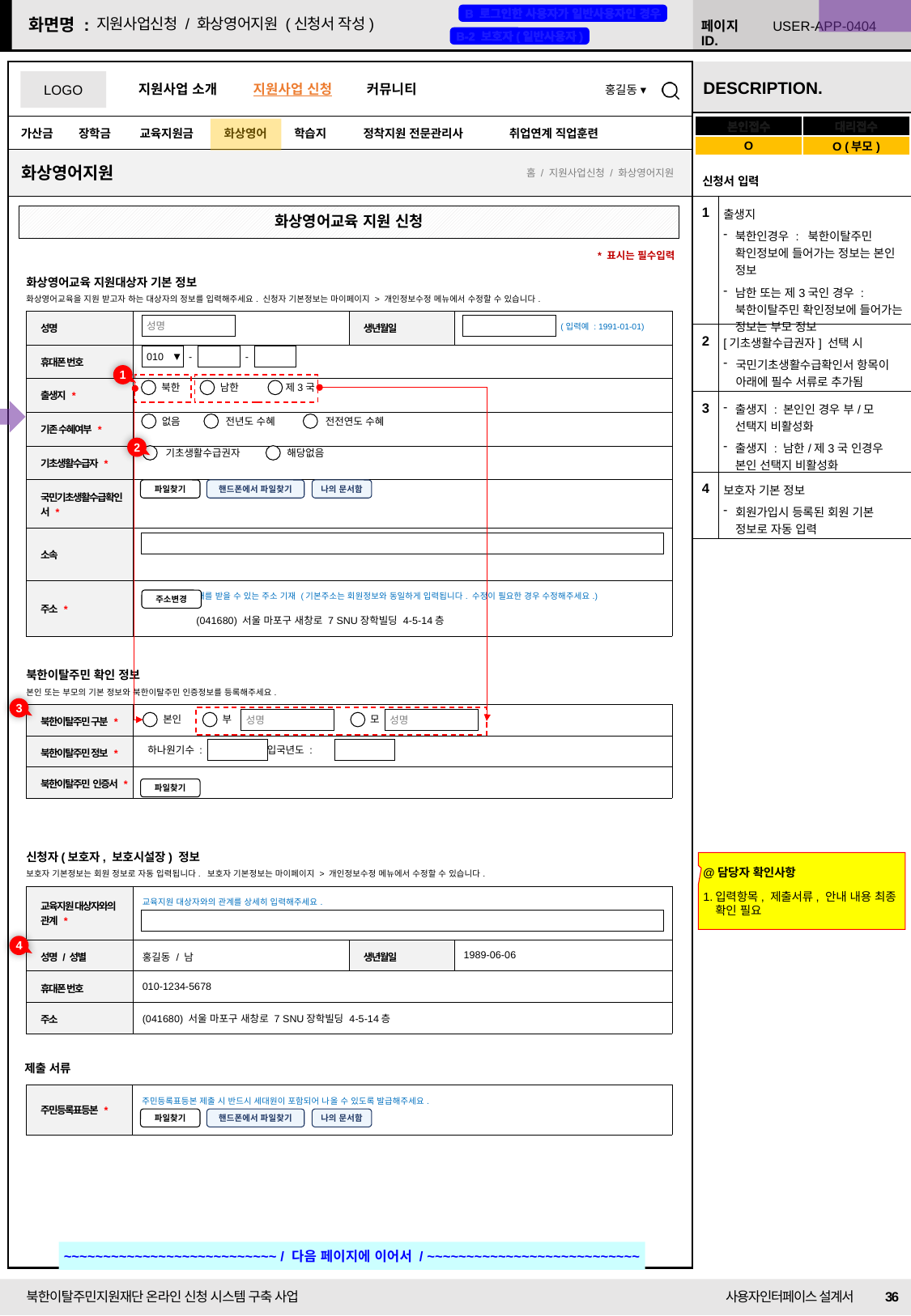

22/09/01 수정
B 로그인한 사용자가 일반사용자인 경우
B-2 보호자(일반사용자)

지원사업신청 / 화상영어지원 (신청서 작성)
USER-APP-0404
| 본인접수 | 대리접수 |
| --- | --- |
| O | O (부모) |

화상영어지원
| 신청서 입력 |  |
| --- | --- |
| 1 | 출생지 북한인경우 : 북한이탈주민 확인정보에 들어가는 정보는 본인 정보 남한 또는 제3국인 경우 : 북한이탈주민 확인정보에 들어가는 정보는 부모 정보 |
| 2 | [기초생활수급권자] 선택 시 국민기초생활수급확인서 항목이 아래에 필수 서류로 추가됨 |
| 3 | 출생지 : 본인인 경우 부/모 선택지 비활성화 출생지 : 남한/제3국 인경우 본인 선택지 비활성화 |
| 4 | 보호자 기본 정보 회원가입시 등록된 회원 기본 정보로 자동 입력 |
홈 / 지원사업신청 / 화상영어지원
화상영어교육 지원 신청
* 표시는 필수입력
화상영어교육 지원대상자 기본 정보
화상영어교육을 지원 받고자 하는 대상자의 정보를 입력해주세요. 신청자 기본정보는 마이페이지 > 개인정보수정 메뉴에서 수정할 수 있습니다.
| 성명 | 홍길동 / 남 | 생년월일 | 1989-06-06 |
| --- | --- | --- | --- |
| 휴대폰 번호 |  |  |  |
| 출생지 \* |  |  |  |
| 기존 수혜여부 \* |  |  |  |
| 기초생활수급자 \* |  |  |  |
| 국민기초생활수급확인서 \* |  |  |  |
| 소속 | 해당자만 학교명 등 기입 |  |  |
| 주소 \* | 실제 비품 및 교재를 받을 수 있는 주소 기재 (기본주소는 회원정보와 동일하게 입력됩니다. 수정이 필요한 경우 수정해주세요.) (041680) 서울 마포구 새창로 7 SNU장학빌딩 4-5-14층 |  |  |
성명

(입력예 : 1991-01-01)
-
-
010

1

북한

남한

제3국

없음

전년도 수혜

전전연도 수혜

2
기초생활수급권자

해당없음

파일찾기
핸드폰에서 파일찾기
나의 문서함

주소변경
북한이탈주민 확인 정보
본인 또는 부모의 기본 정보와 북한이탈주민 인증정보를 등록해주세요.
3
| 북한이탈주민 구분 \* |  |
| --- | --- |
| 북한이탈주민 정보 \* |  |
| 북한이탈주민 인증서 \* |  |

본인

부

모

성명
성명
하나원기수 :                      입국년도 :

파일찾기
신청자(보호자, 보호시설장) 정보
보호자 기본정보는 회원 정보로 자동 입력됩니다.  보호자 기본정보는 마이페이지 > 개인정보수정 메뉴에서 수정할 수 있습니다.
@담당자 확인사항
입력항목, 제출서류, 안내 내용 최종 확인 필요
| 교육지원 대상자와의 관계 \* | 교육지원 대상자와의 관계를 상세히 입력해주세요. |  |  |
| --- | --- | --- | --- |
| 성명 / 성별 | 홍길동 / 남 | 생년월일 | 1989-06-06 |
| 휴대폰 번호 | 010-1234-5678 |  |  |
| 주소 | (041680) 서울 마포구 새창로 7 SNU장학빌딩 4-5-14층 |  |  |

4
제출 서류
| 주민등록표등본 \* | 주민등록표등본 제출 시 반드시 세대원이 포함되어 나올 수 있도록 발급해주세요. |
| --- | --- |
파일찾기
핸드폰에서 파일찾기
나의 문서함
~~~~~~~~~~~~~~~~~~~~~~~~~~~ / 다음 페이지에 이어서 / ~~~~~~~~~~~~~~~~~~~~~~~~~~~
36